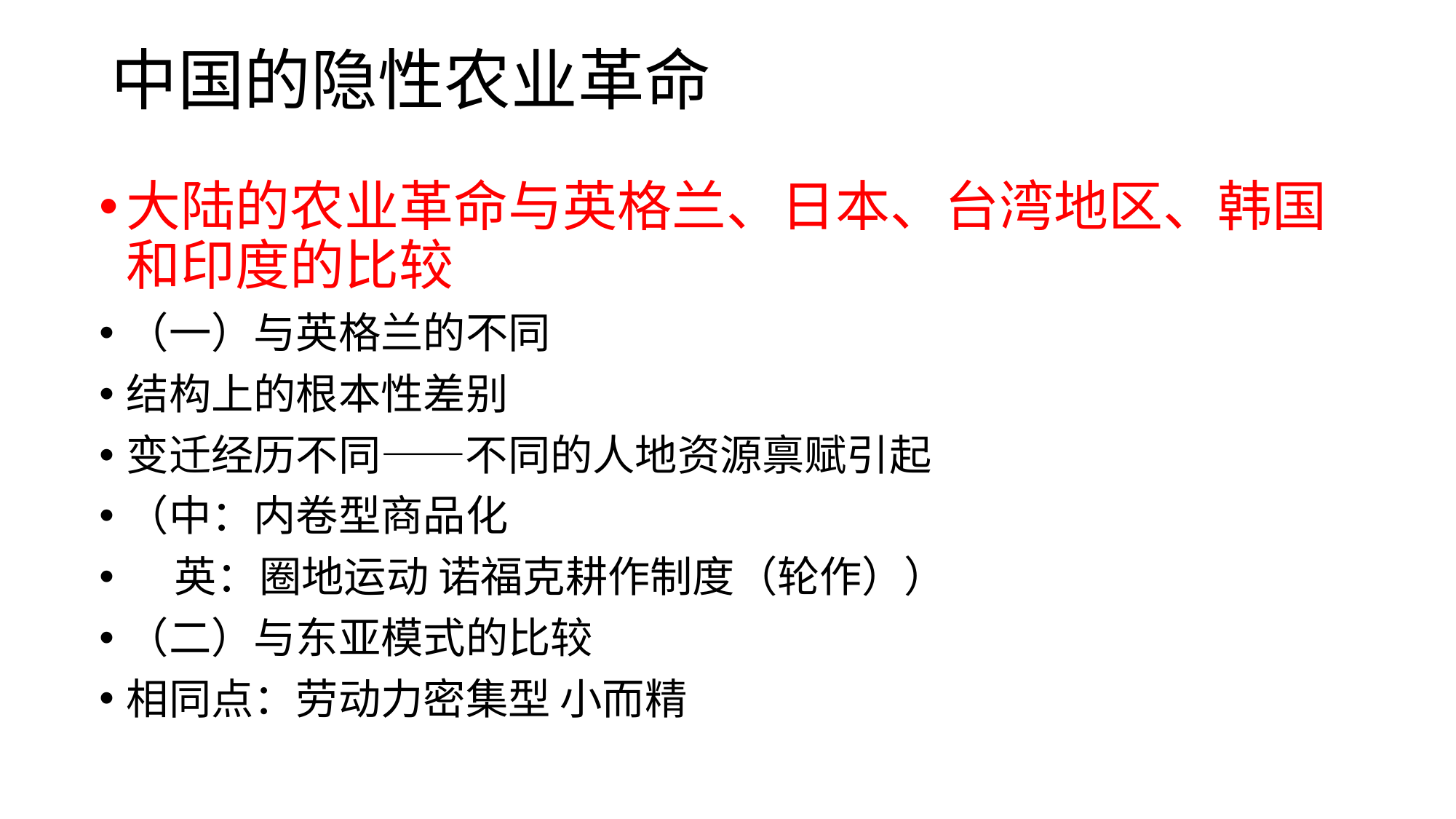

# 中国的隐性农业革命
大陆的农业革命与英格兰、日本、台湾地区、韩国和印度的比较
（一）与英格兰的不同
结构上的根本性差别
变迁经历不同——不同的人地资源禀赋引起
（中：内卷型商品化
    英：圈地运动 诺福克耕作制度（轮作））
（二）与东亚模式的比较
相同点：劳动力密集型 小而精